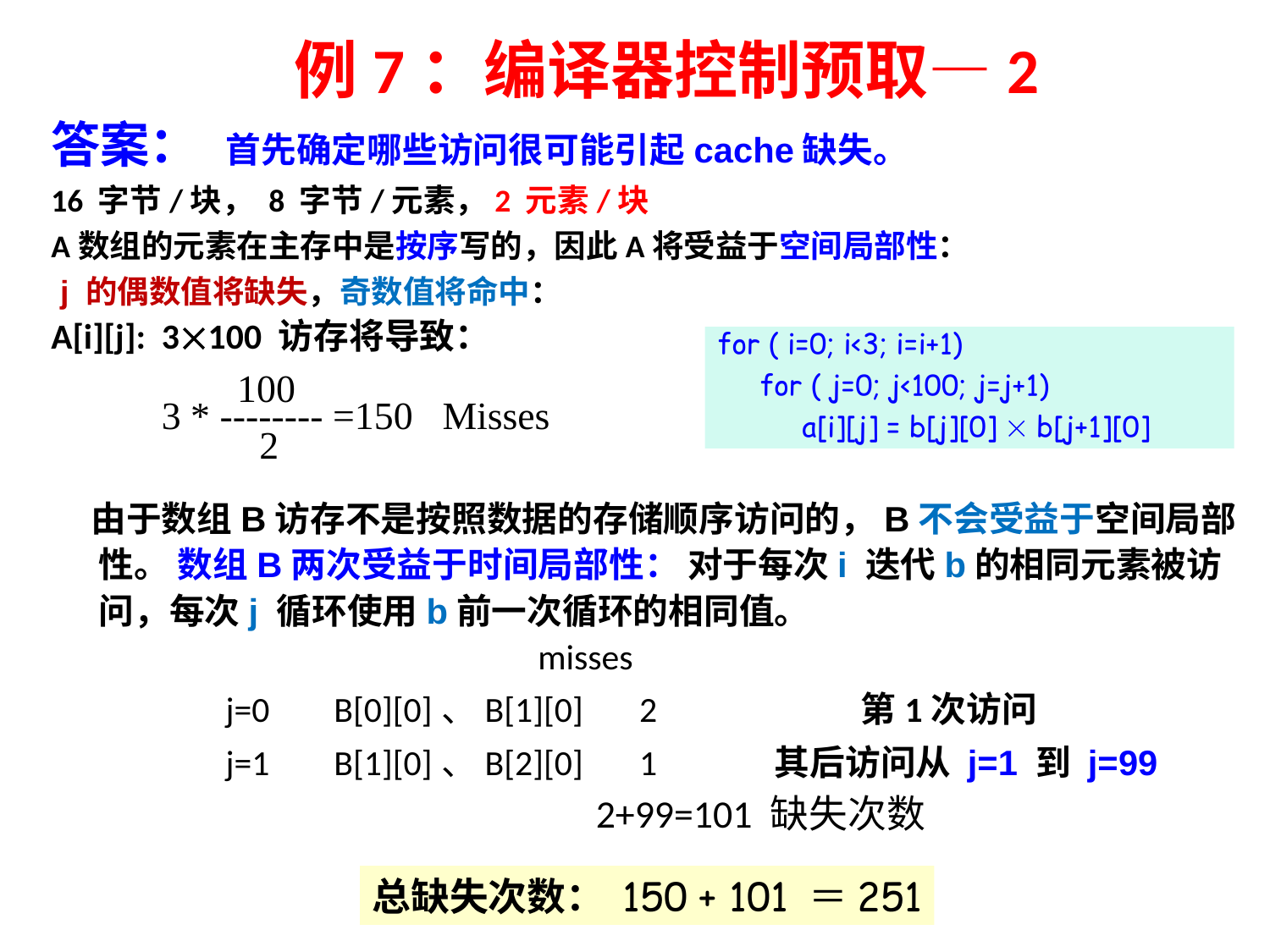

# 例7：编译器控制预取—2
答案：  	首先确定哪些访问很可能引起cache缺失。
16 字节/块， 8 字节/元素，2 元素/块
A数组的元素在主存中是按序写的，因此A将受益于空间局部性：
 j 的偶数值将缺失，奇数值将命中：
A[i][j]:  3×100 访存将导致：

    由于数组B访存不是按照数据的存储顺序访问的，B不会受益于空间局部性。 数组B两次受益于时间局部性： 对于每次i 迭代b的相同元素被访问，每次j 循环使用b前一次循环的相同值。
                                                  misses
		j=0        B[0][0]、B[1][0]       2		第1次访问
		j=1        B[1][0]、B[2][0]       1	    其后访问从 j=1 到 j=99
		 	                            2+99=101 缺失次数
for ( i=0; i<3; i=i+1)
     for ( j=0; j<100; j=j+1)
          a[i][j] = b[j][0] × b[j+1][0]
100
3 * -------- =150   Misses
2
总缺失次数： 150 + 101 ＝251
69